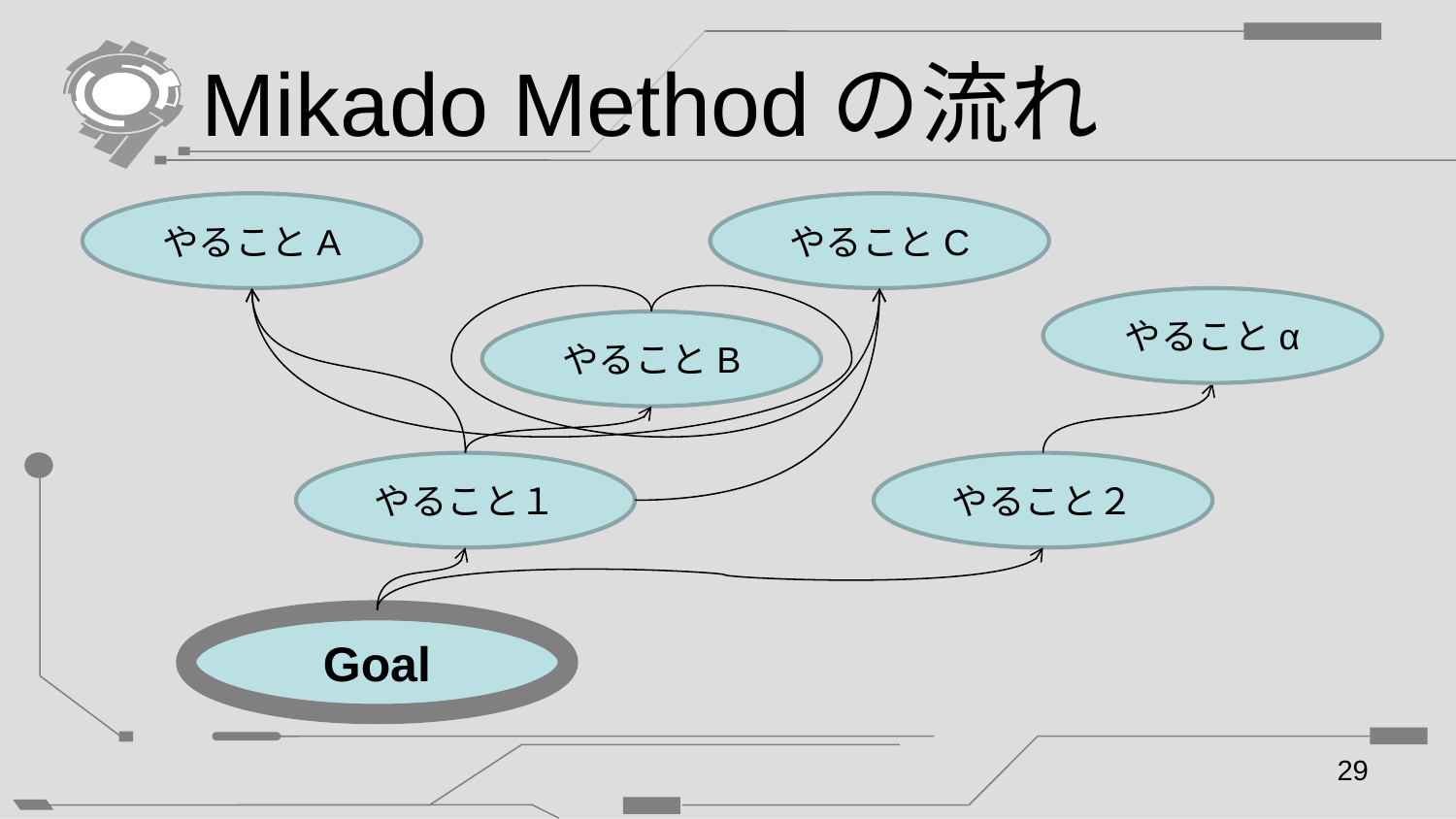

# Mikado Methodの流れ
やることC
やることA
やることα
やることB
やること１
やること２
Goal
29